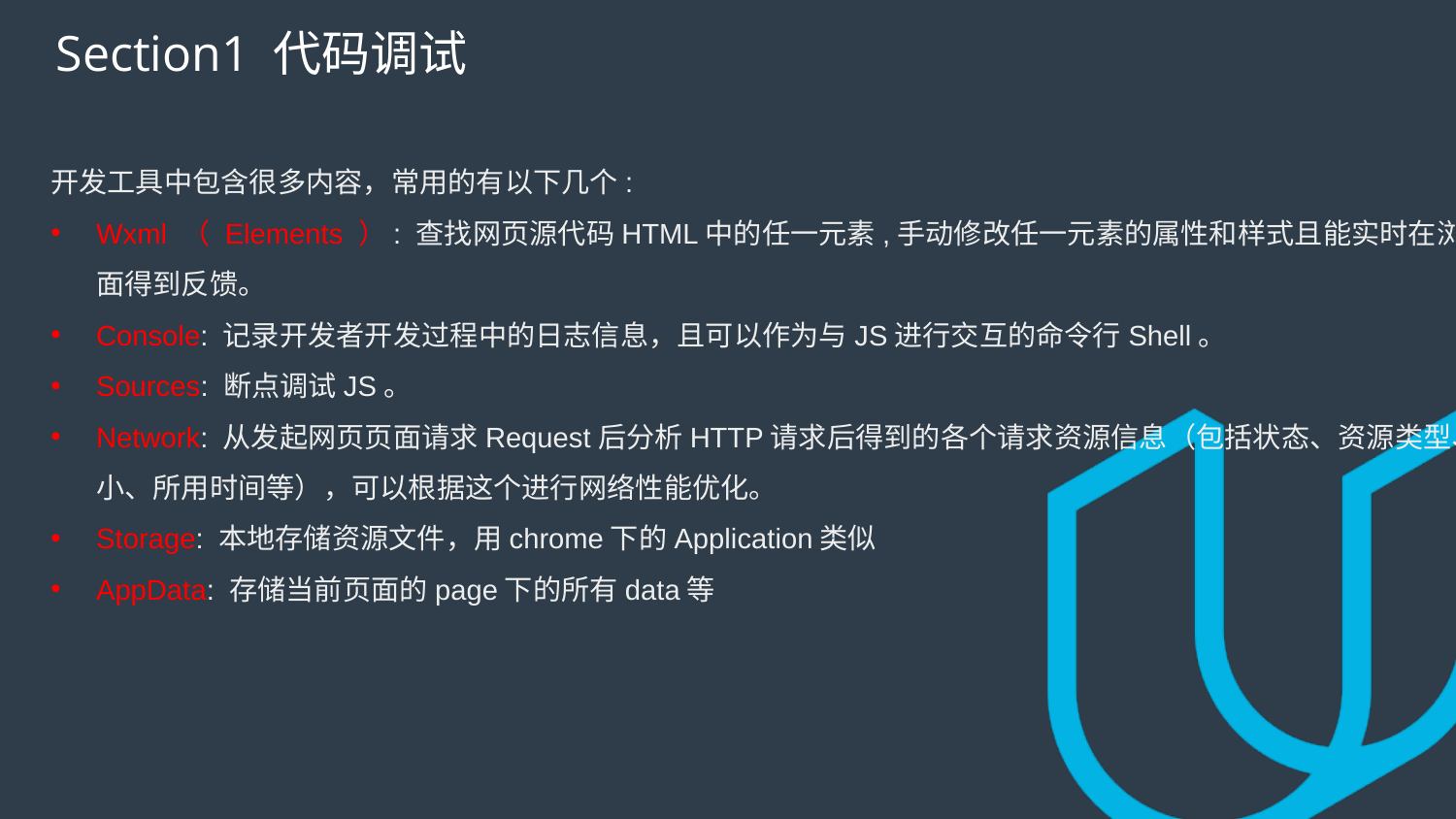

# Section1 代码调试
开发工具中包含很多内容，常用的有以下几个:
Wxml （ Elements ）: 查找网页源代码HTML中的任一元素,手动修改任一元素的属性和样式且能实时在浏览器里面得到反馈。
Console: 记录开发者开发过程中的日志信息，且可以作为与JS进行交互的命令行Shell。
Sources: 断点调试JS。
Network: 从发起网页页面请求Request后分析HTTP请求后得到的各个请求资源信息（包括状态、资源类型、大小、所用时间等），可以根据这个进行网络性能优化。
Storage: 本地存储资源文件，用chrome下的Application类似
AppData: 存储当前页面的page下的所有data等